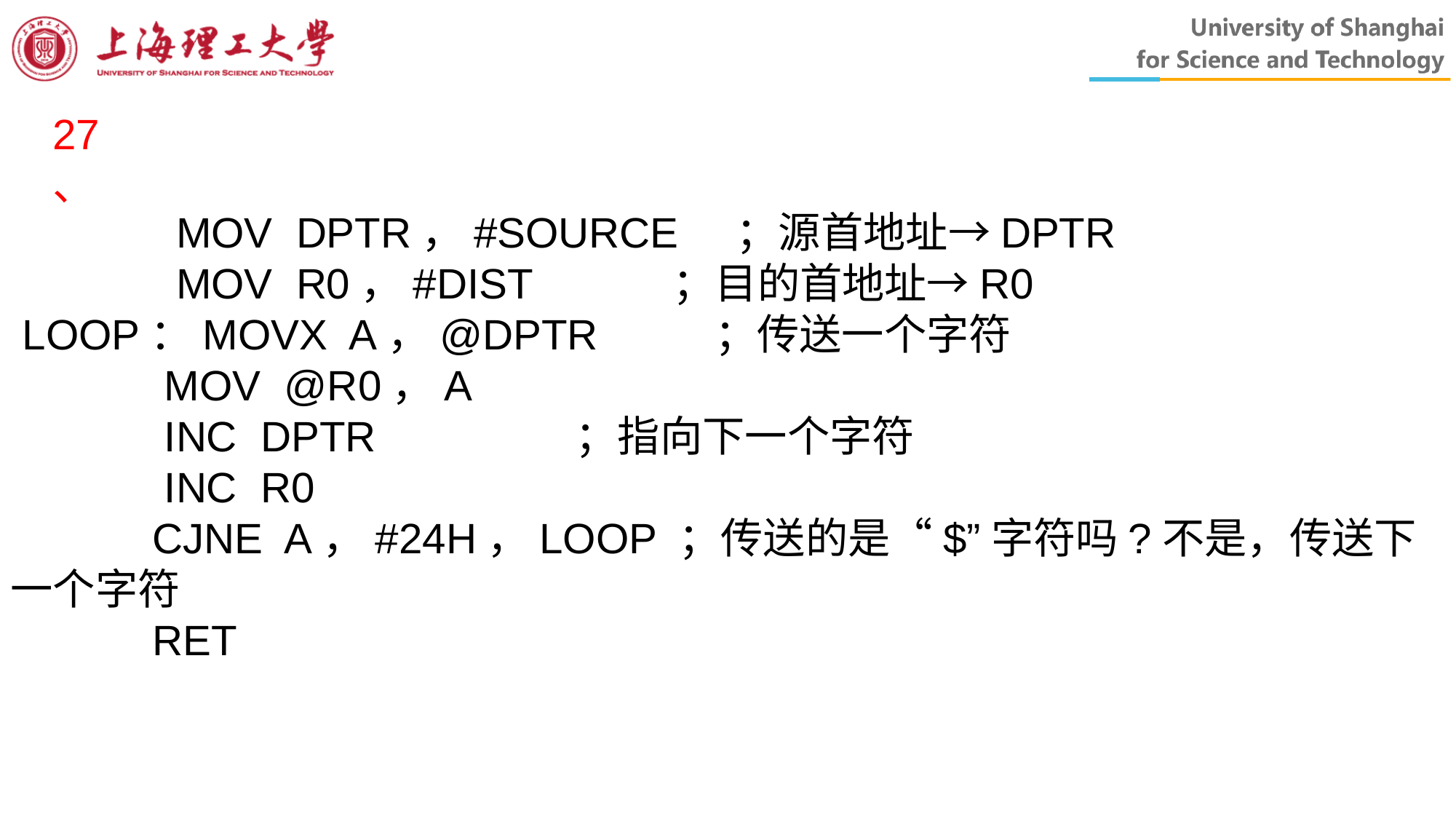

27、
              MOV  DPTR，#SOURCE    ；源首地址→DPTR
              MOV  R0，#DIST           ；目的首地址→R0
 LOOP：MOVX  A，@DPTR         ；传送一个字符
             MOV  @R0，A
             INC  DPTR                ；指向下一个字符
             INC  R0
            CJNE  A，#24H，LOOP ；传送的是“$”字符吗?不是，传送下一个字符
            RET